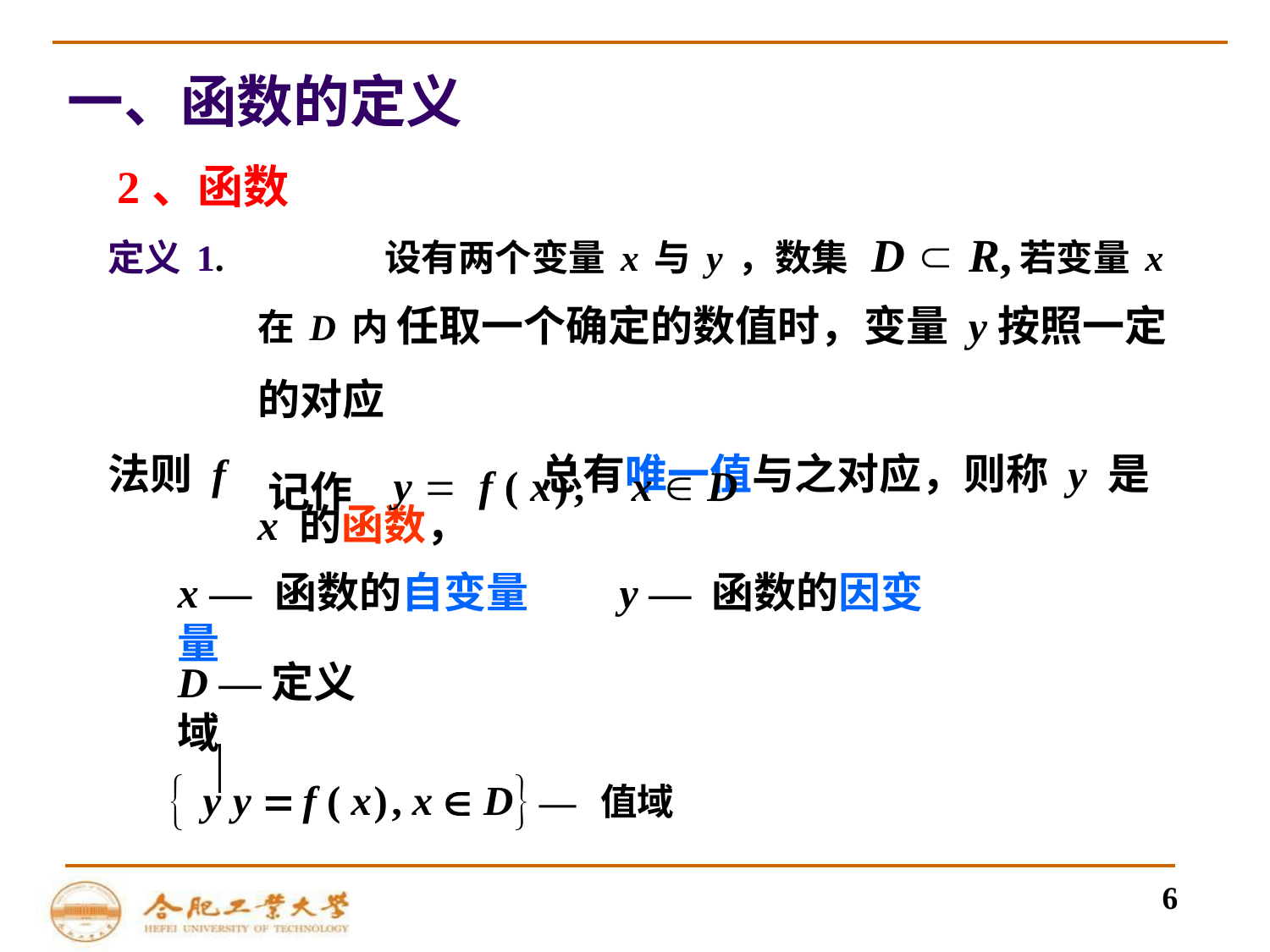

# 一、函数的定义
2、函数
定义1.		设有两个变量x与y，数集 D ⊂ R,	若变量x在D内 任取一个确定的数值时，变量 y按照一定的对应
法则 f	总有唯一值与之对应，则称 y 是 x 的函数，
y =	f ( x),	x ∈ D
记作
x —	函数的自变量	y — 函数的因变量
D —定义域
{ y	y =	f ( x), x ∈ D}	— 值域

6